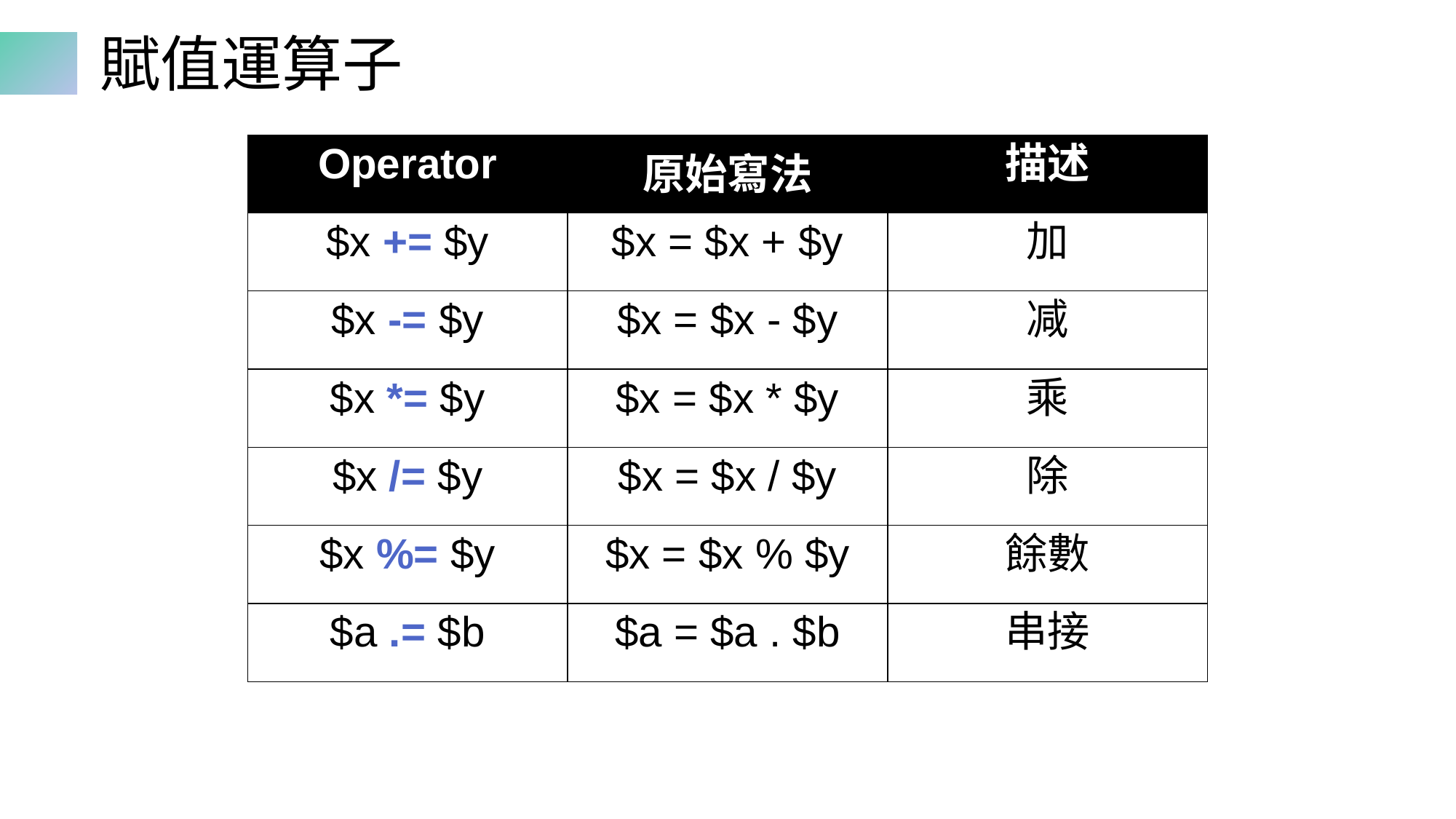

# 賦值運算子
| Operator | 原始寫法 | 描述 |
| --- | --- | --- |
| $x += $y | $x = $x + $y | 加 |
| $x -= $y | $x = $x - $y | 减 |
| $x \*= $y | $x = $x \* $y | 乘 |
| $x /= $y | $x = $x / $y | 除 |
| $x %= $y | $x = $x % $y | 餘數 |
| $a .= $b | $a = $a . $b | 串接 |